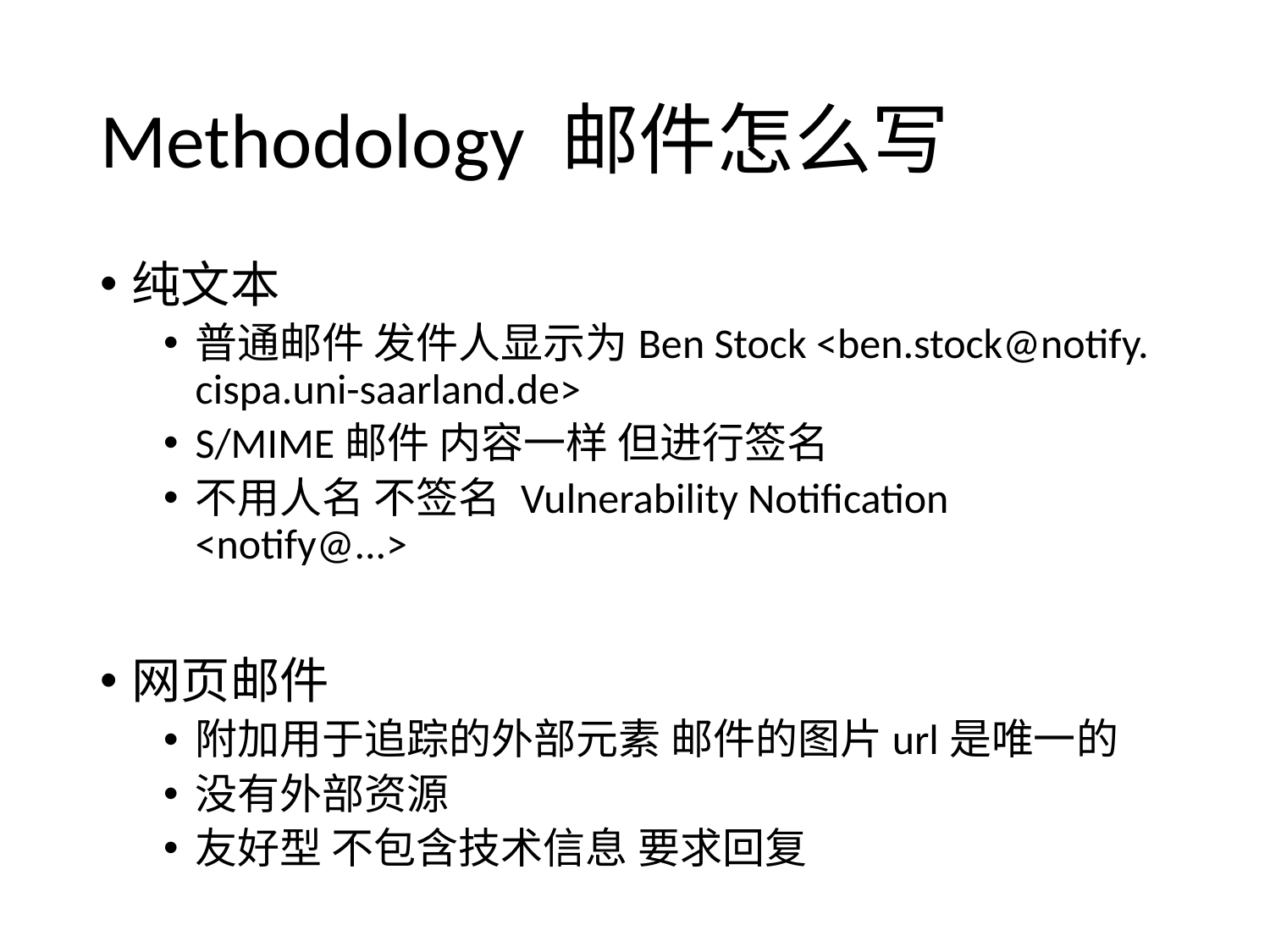

# Methodology 邮件怎么写
纯文本
普通邮件 发件人显示为Ben Stock <ben.stock@notify. cispa.uni-saarland.de>
S/MIME邮件 内容一样 但进行签名
不用人名 不签名 Vulnerability Notification <notify@...>

网页邮件
附加用于追踪的外部元素 邮件的图片url是唯一的
没有外部资源
友好型 不包含技术信息 要求回复